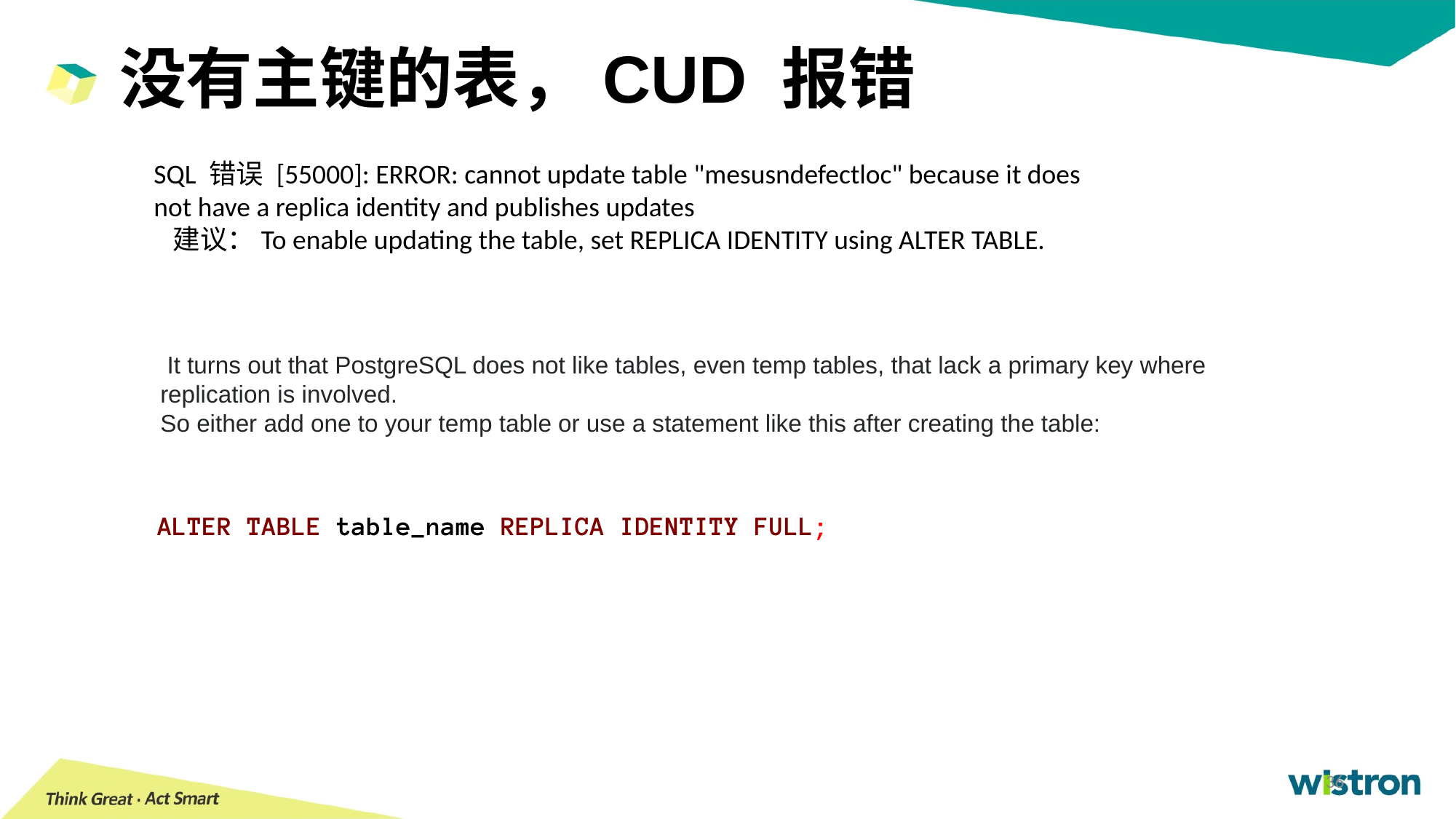

没有主键的表，CUD 报错
SQL 错误 [55000]: ERROR: cannot update table "mesusndefectloc" because it does not have a replica identity and publishes updates
  建议：To enable updating the table, set REPLICA IDENTITY using ALTER TABLE.
 It turns out that PostgreSQL does not like tables, even temp tables, that lack a primary key where replication is involved.
So either add one to your temp table or use a statement like this after creating the table:

  ALTER TABLE table_name REPLICA IDENTITY FULL;
36